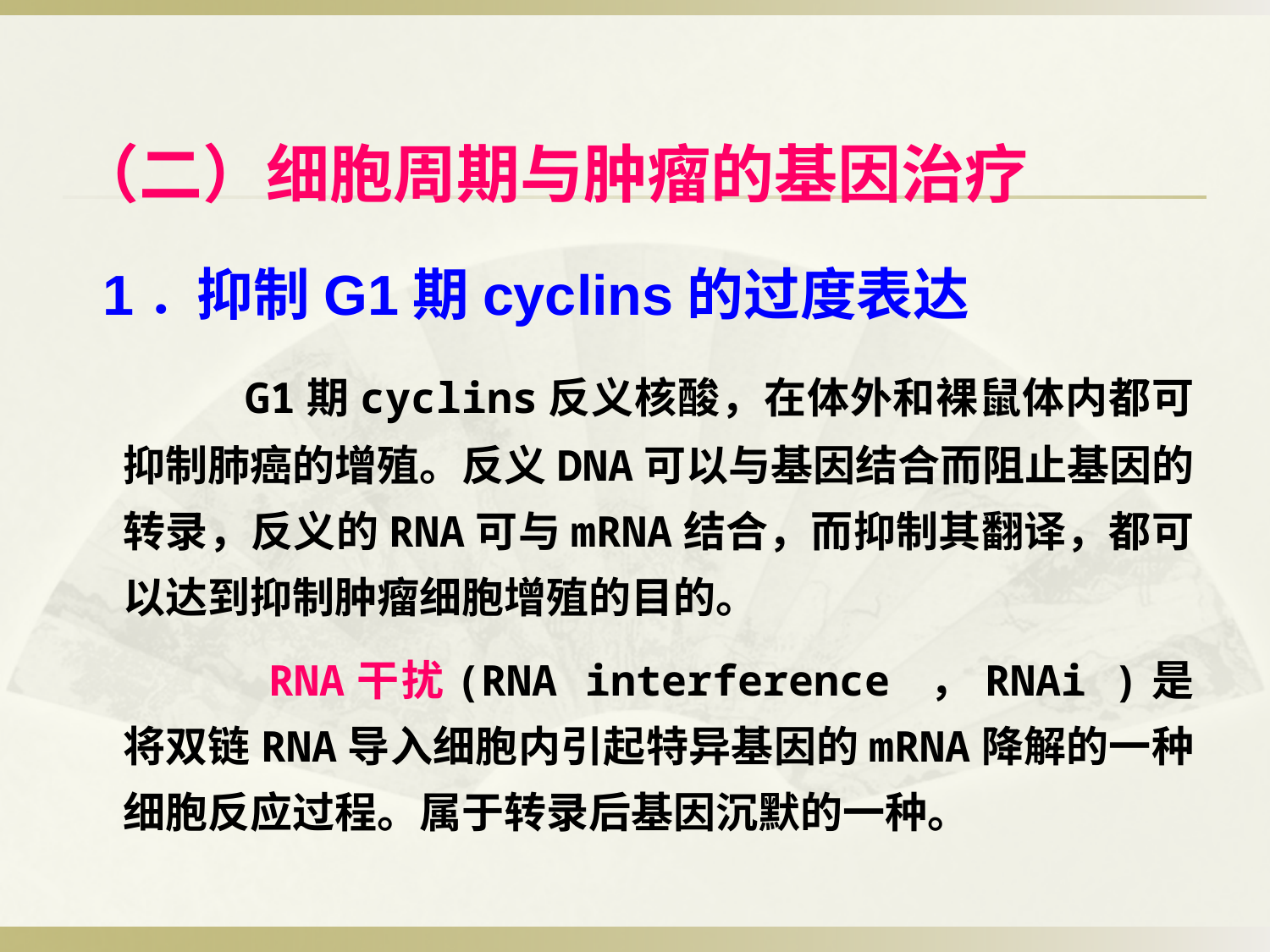

（二）细胞周期与肿瘤的基因治疗
  1．抑制G1期cyclins的过度表达
　　　   G1期cyclins反义核酸，在体外和裸鼠体内都可抑制肺癌的增殖。反义DNA可以与基因结合而阻止基因的转录，反义的RNA可与mRNA结合，而抑制其翻译，都可以达到抑制肿瘤细胞增殖的目的。
       RNA干扰(RNA interference ，RNAi )是将双链RNA导入细胞内引起特异基因的mRNA降解的一种细胞反应过程。属于转录后基因沉默的一种。